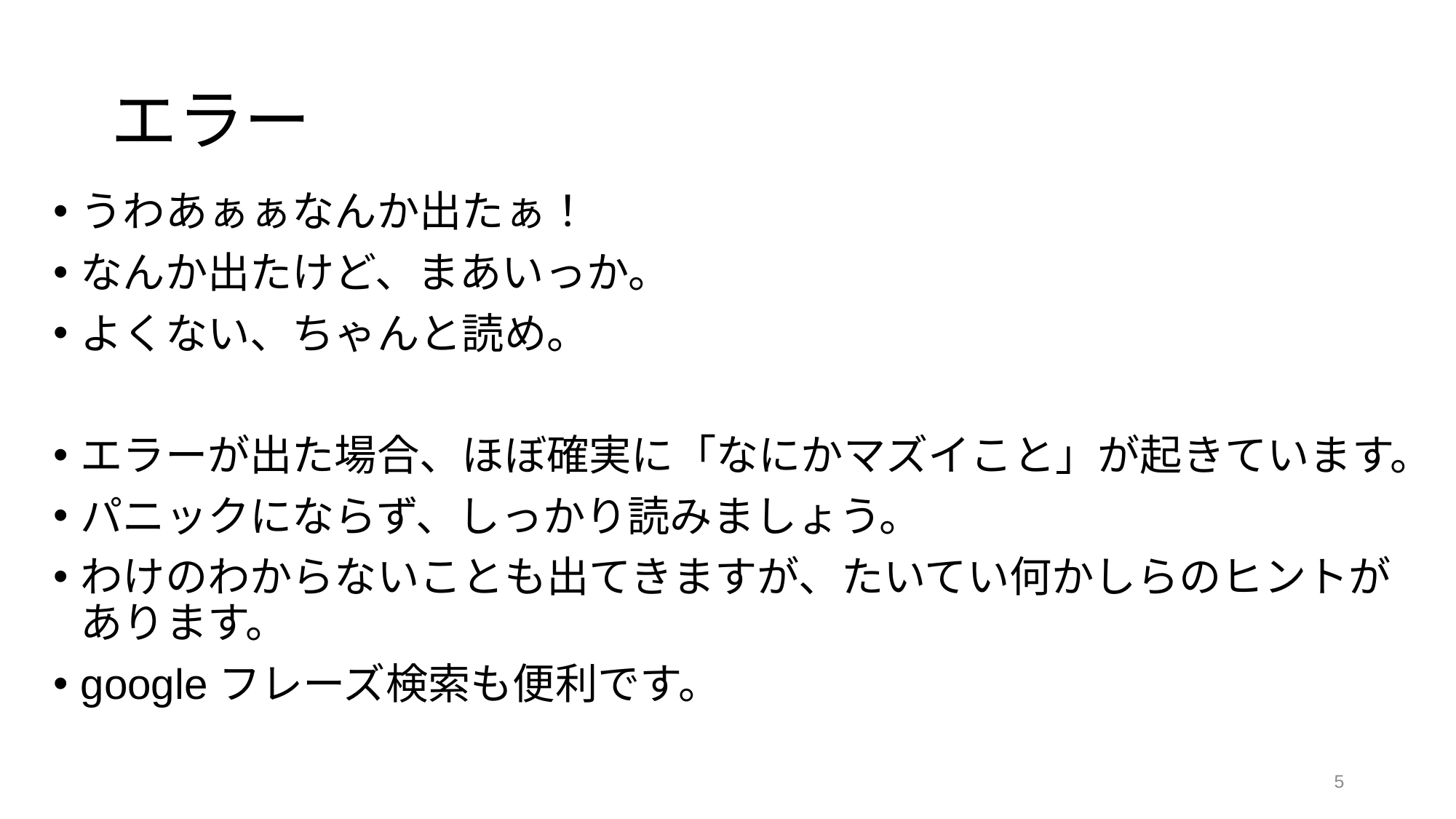

# エラー
うわあぁぁなんか出たぁ！
なんか出たけど、まあいっか。
よくない、ちゃんと読め。

エラーが出た場合、ほぼ確実に「なにかマズイこと」が起きています。
パニックにならず、しっかり読みましょう。
わけのわからないことも出てきますが、たいてい何かしらのヒントがあります。
googleフレーズ検索も便利です。
5